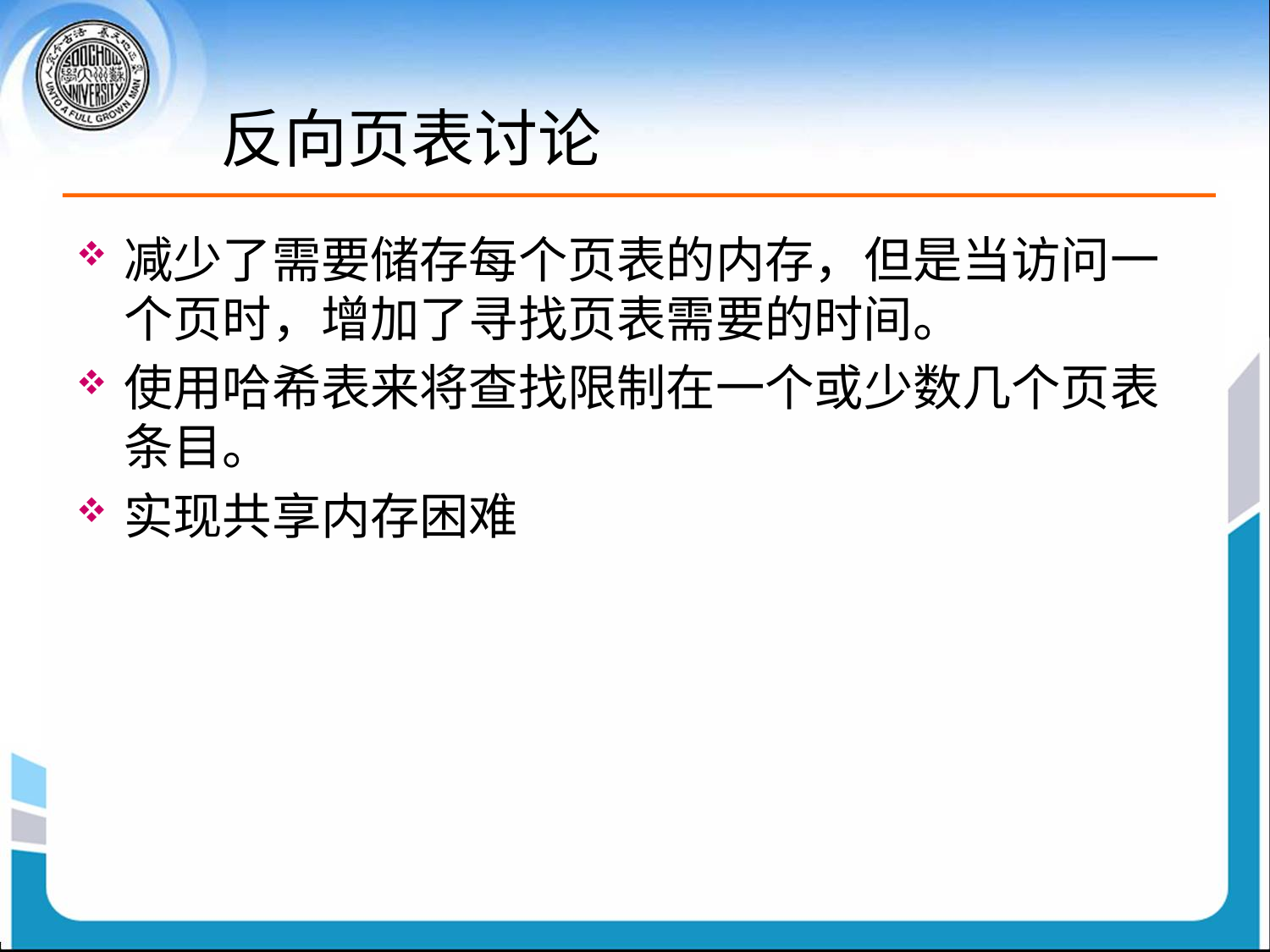

# 反向页表讨论
减少了需要储存每个页表的内存，但是当访问一个页时，增加了寻找页表需要的时间。
使用哈希表来将查找限制在一个或少数几个页表条目。
实现共享内存困难